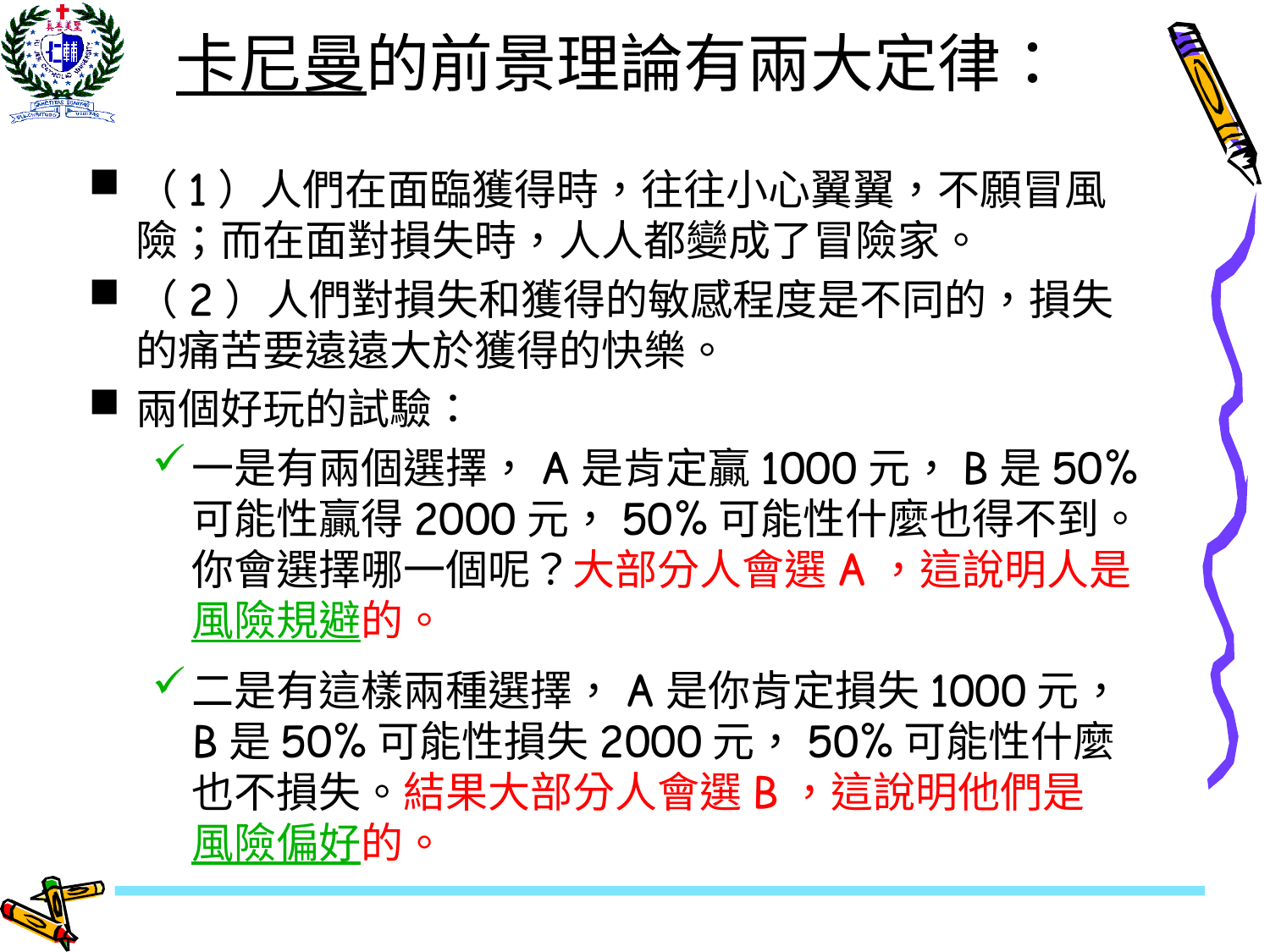

# 卡尼曼的前景理論有兩大定律：
（1）人們在面臨獲得時，往往小心翼翼，不願冒風險；而在面對損失時，人人都變成了冒險家。
（2）人們對損失和獲得的敏感程度是不同的，損失的痛苦要遠遠大於獲得的快樂。
兩個好玩的試驗：
一是有兩個選擇，A是肯定贏1000元，B是50%可能性贏得2000元，50%可能性什麼也得不到。你會選擇哪一個呢？大部分人會選A，這說明人是風險規避的。
二是有這樣兩種選擇，A是你肯定損失1000元，B是50%可能性損失2000元，50%可能性什麼也不損失。結果大部分人會選B，這說明他們是風險偏好的。